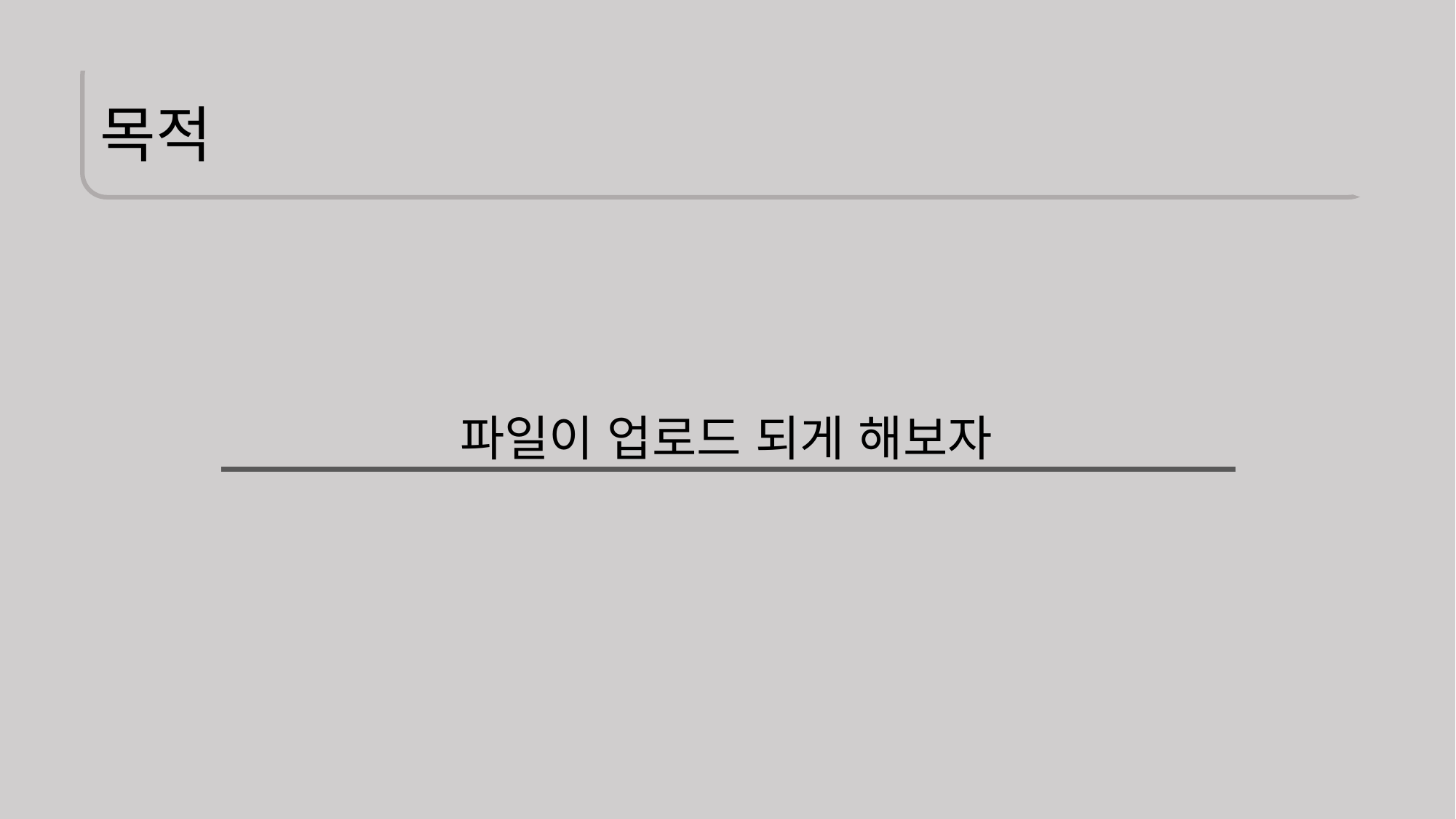

목적
파일이 업로드 되게 해보자
# `